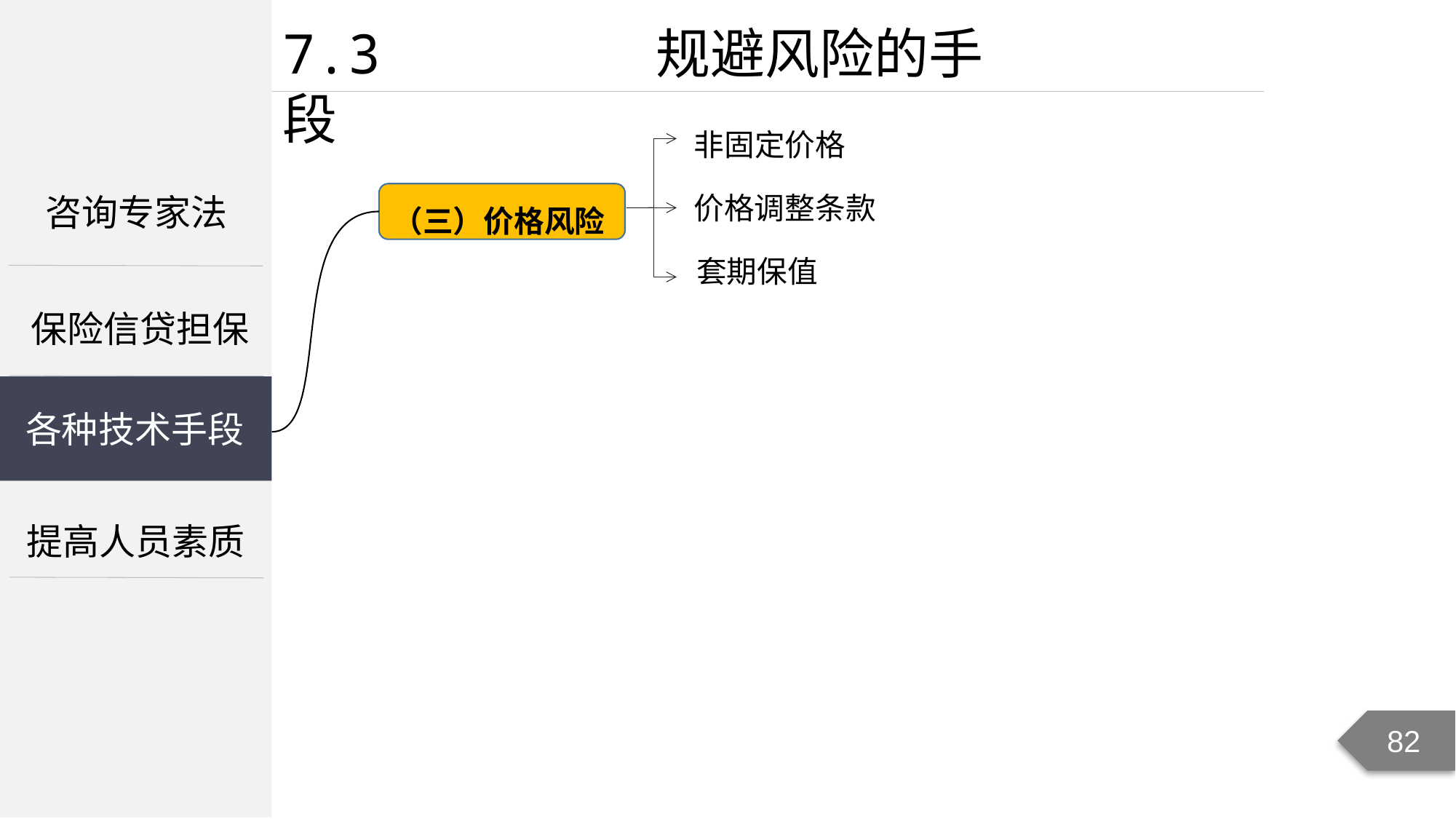

7.3        规避风险的手段
非固定价格

咨询专家法
（三）价格风险
价格调整条款
套期保值
保险信贷担保
各种技术手段

提高人员素质
82